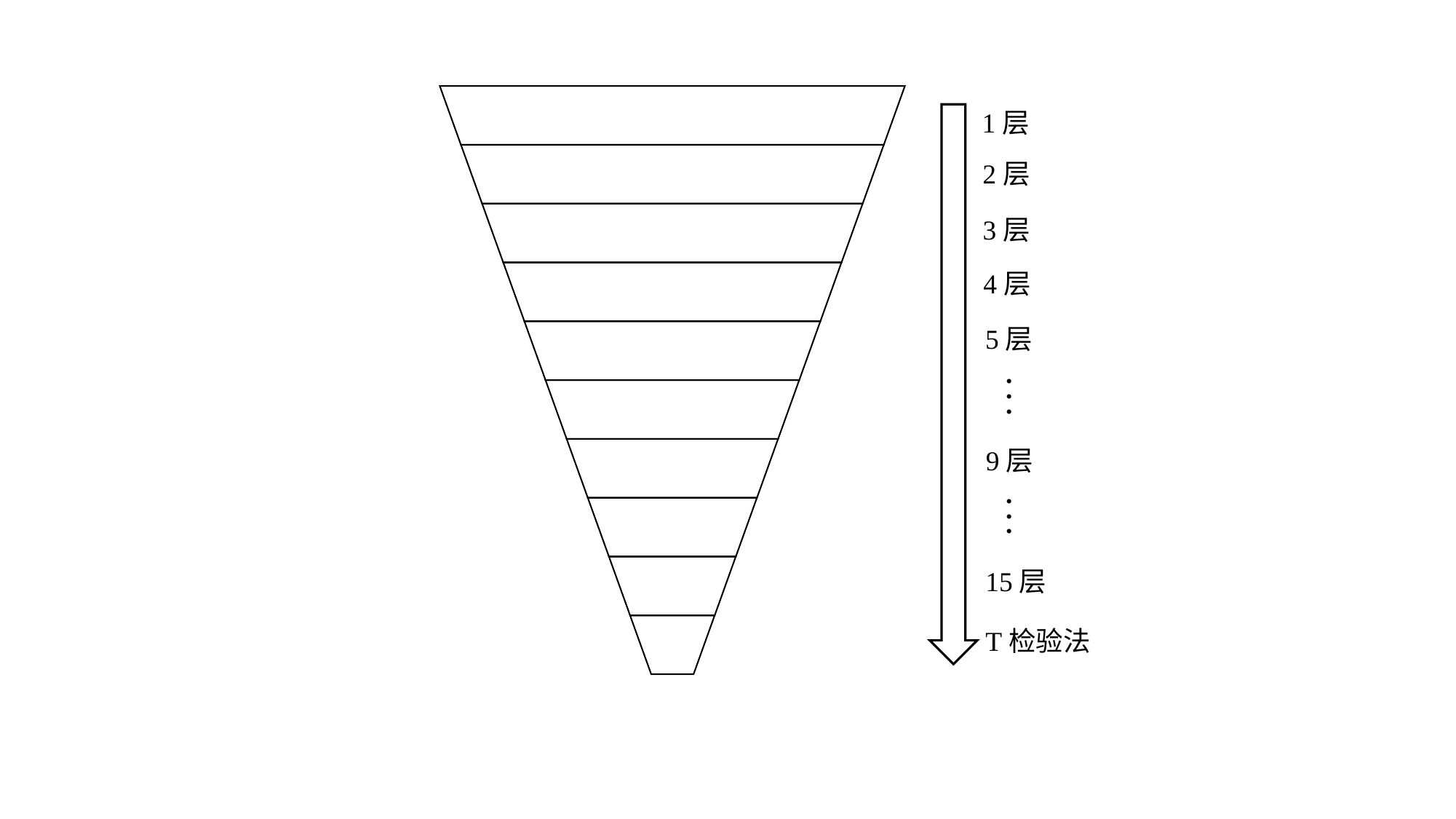

30190
23841
8629
908
408
…
102
…
95
17

1层

2层
3层
4层
5层
.
.
.
9层
.
.
.
15层
T检验法